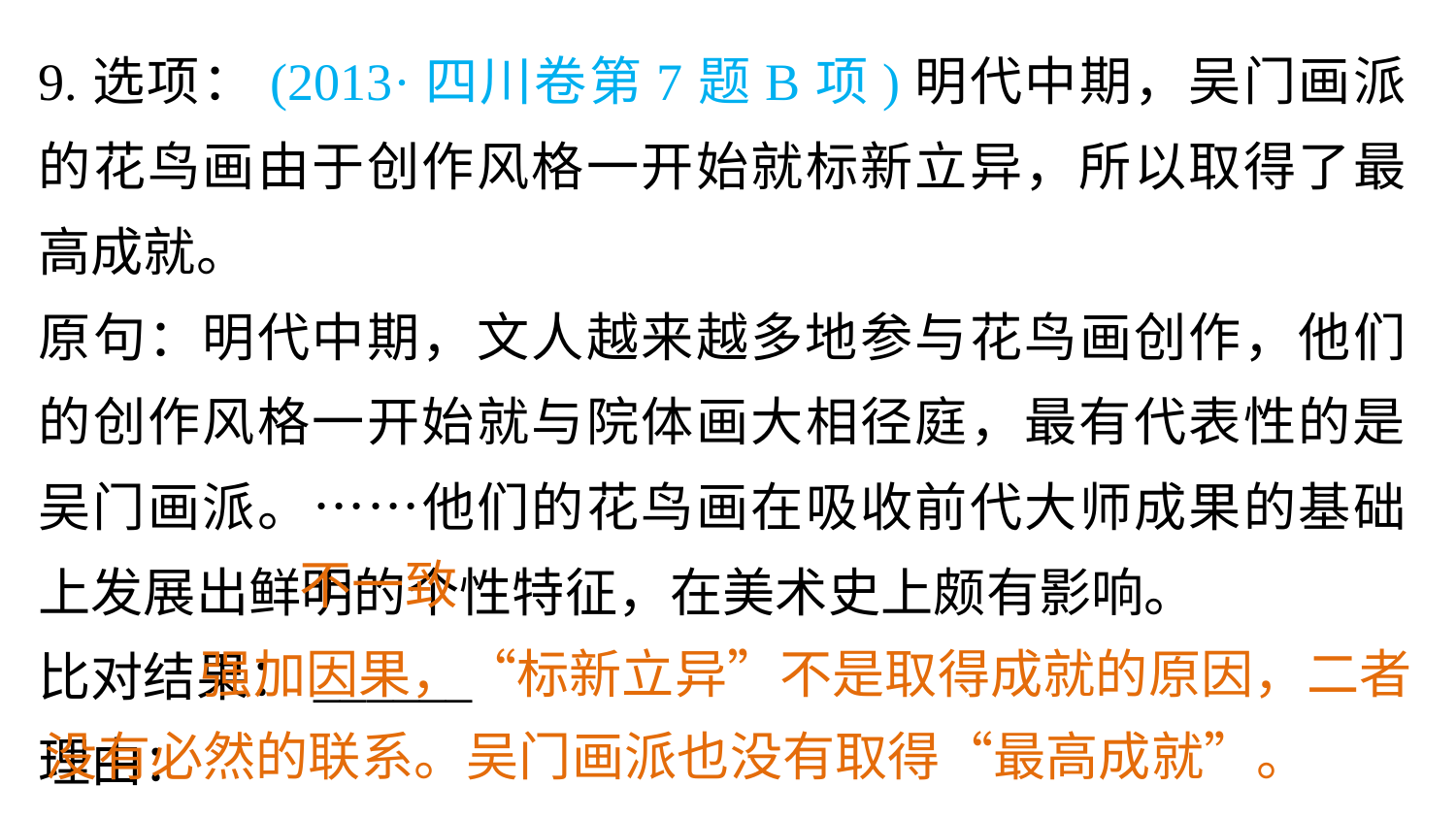

9.选项：(2013·四川卷第7题B项)明代中期，吴门画派的花鸟画由于创作风格一开始就标新立异，所以取得了最高成就。
原句：明代中期，文人越来越多地参与花鸟画创作，他们的创作风格一开始就与院体画大相径庭，最有代表性的是吴门画派。……他们的花鸟画在吸收前代大师成果的基础上发展出鲜明的个性特征，在美术史上颇有影响。
比对结果：______
理由：______________________________________________
________________________________________________
不一致
            强加因果，“标新立异”不是取得成就的原因，二者没有必然的联系。吴门画派也没有取得“最高成就”。